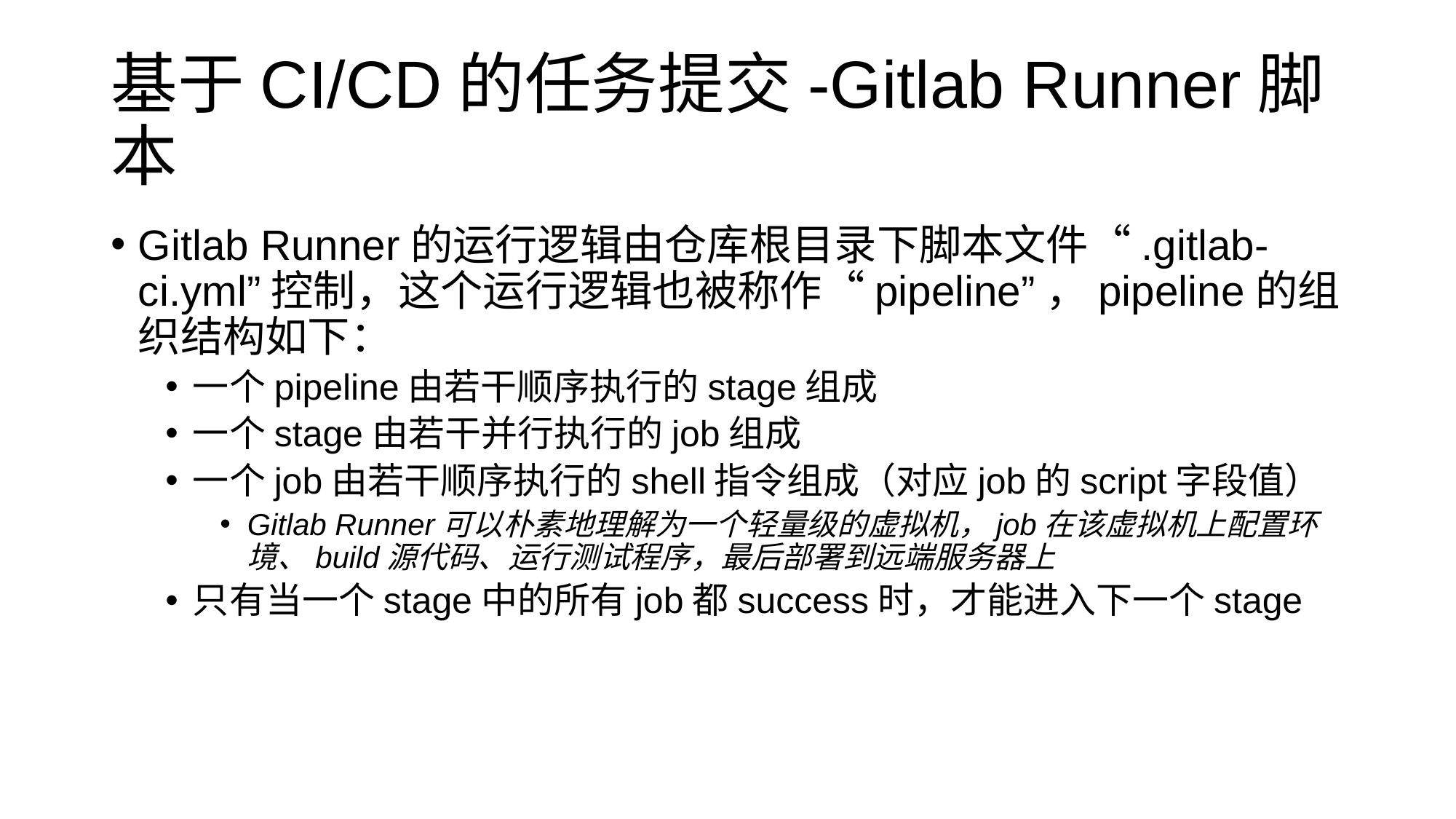

# 基于CI/CD的任务提交-Gitlab Runner脚本
Gitlab Runner的运行逻辑由仓库根目录下脚本文件“.gitlab-ci.yml”控制，这个运行逻辑也被称作“pipeline”，pipeline的组织结构如下：
一个pipeline由若干顺序执行的stage组成
一个stage由若干并行执行的job组成
一个job由若干顺序执行的shell指令组成（对应job的script字段值）
Gitlab Runner可以朴素地理解为一个轻量级的虚拟机，job在该虚拟机上配置环境、build源代码、运行测试程序，最后部署到远端服务器上
只有当一个stage中的所有job都success时，才能进入下一个stage